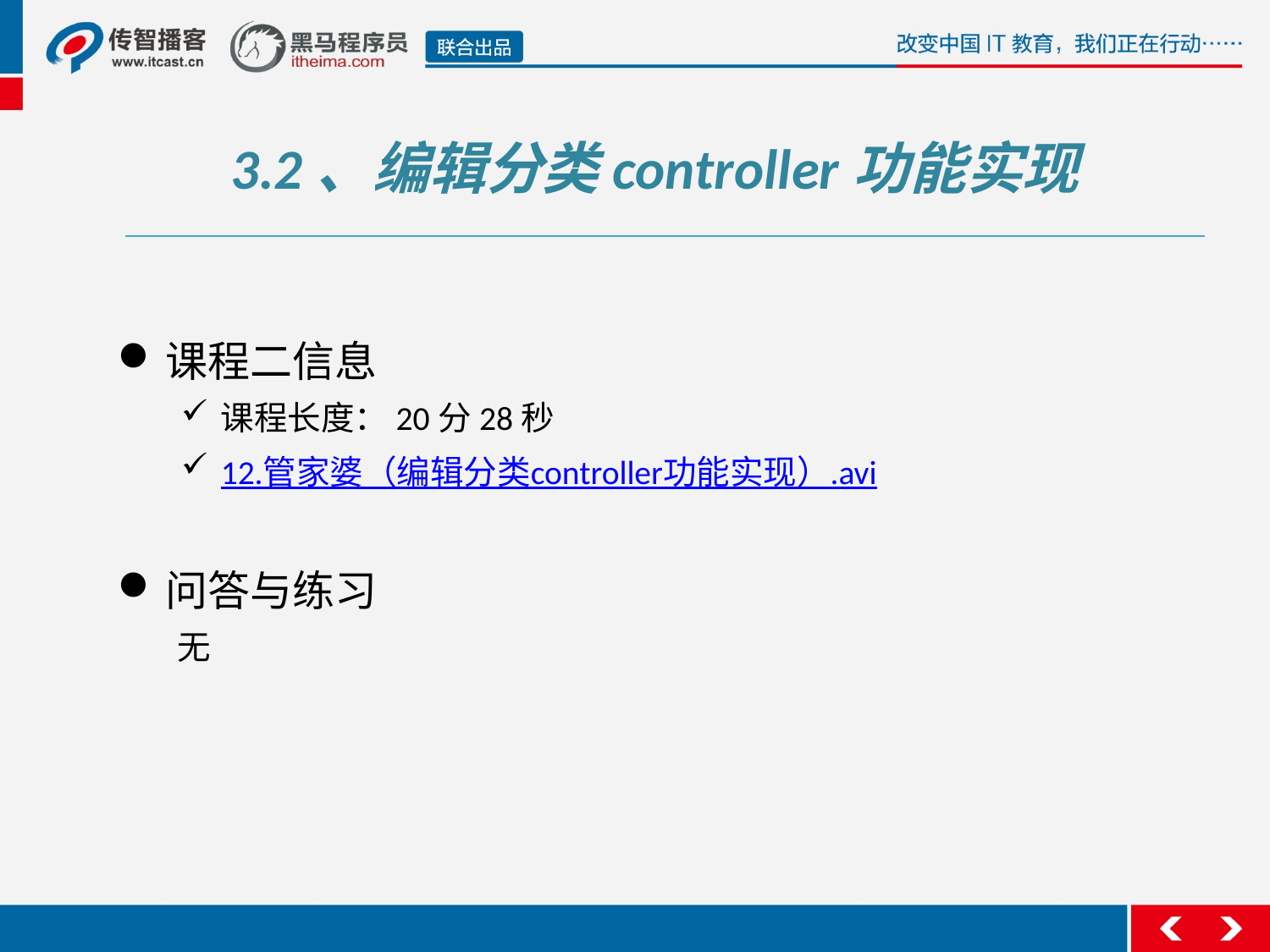

3.2、编辑分类controller功能实现

课程二信息
课程长度：20分28秒
12.管家婆（编辑分类controller功能实现）.avi

问答与练习
       无